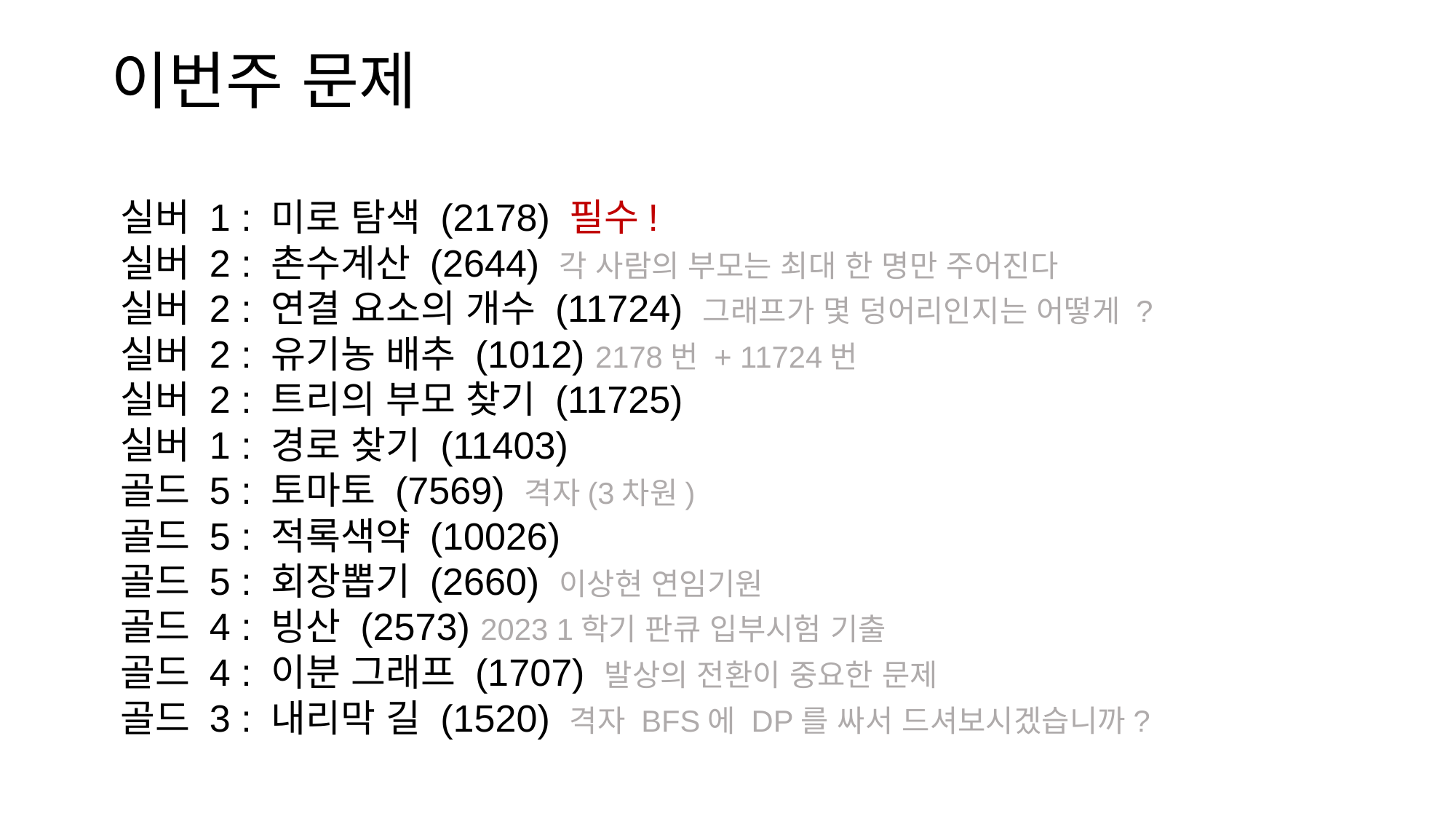

# 이번주 문제
실버 1 : 미로 탐색 (2178) 필수!
실버 2 : 촌수계산 (2644) 각 사람의 부모는 최대 한 명만 주어진다
실버 2 : 연결 요소의 개수 (11724) 그래프가 몇 덩어리인지는 어떻게 ?
실버 2 : 유기농 배추 (1012) 2178번 + 11724번
실버 2 : 트리의 부모 찾기 (11725)
실버 1 : 경로 찾기 (11403)
골드 5 : 토마토 (7569) 격자(3차원)
골드 5 : 적록색약 (10026)
골드 5 : 회장뽑기 (2660) 이상현 연임기원
골드 4 : 빙산 (2573) 2023 1학기 판큐 입부시험 기출
골드 4 : 이분 그래프 (1707) 발상의 전환이 중요한 문제
골드 3 : 내리막 길 (1520) 격자 BFS에 DP를 싸서 드셔보시겠습니까?